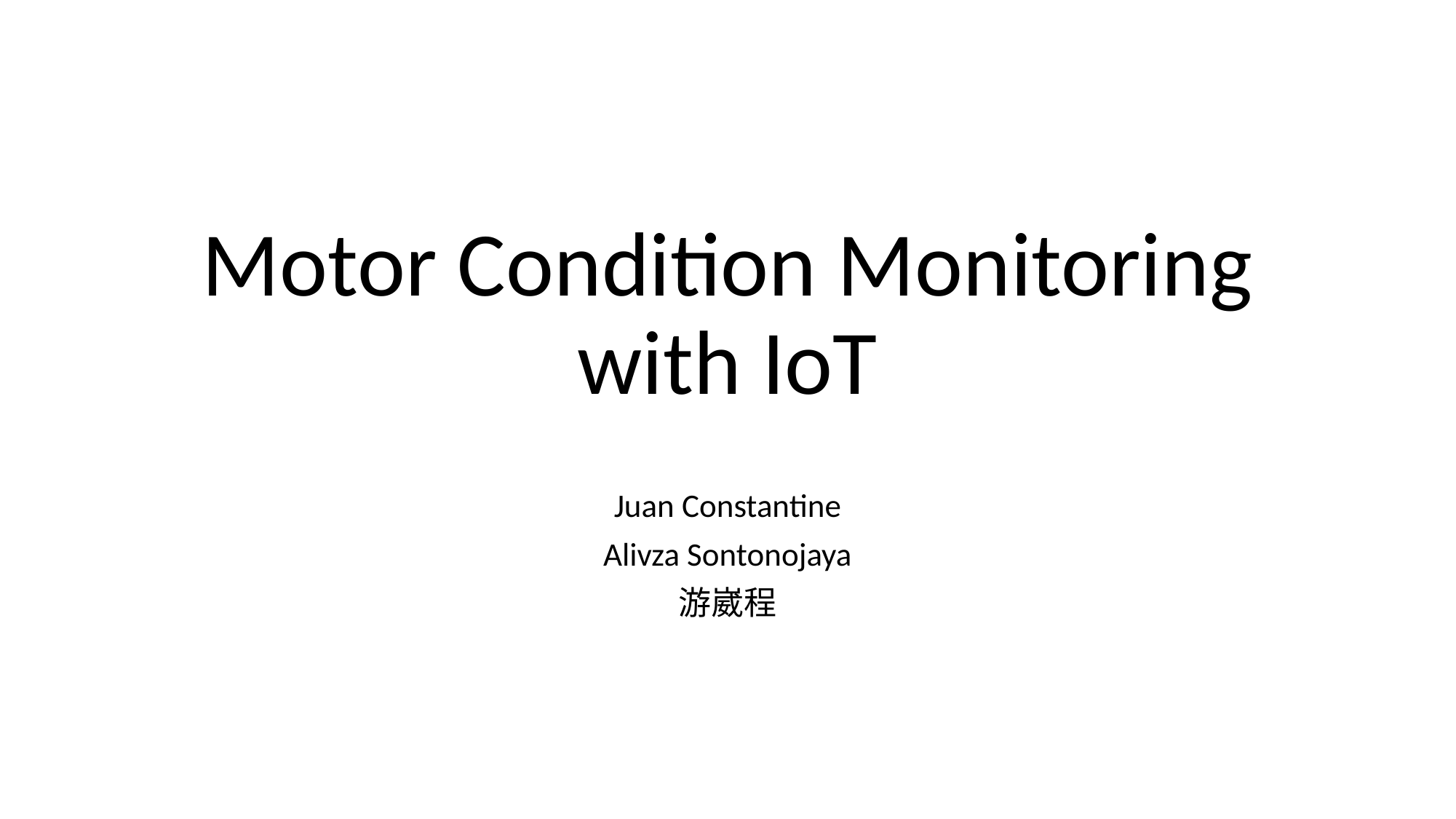

# Motor Condition Monitoring with IoT

Juan Constantine
Alivza Sontonojaya
游崴程